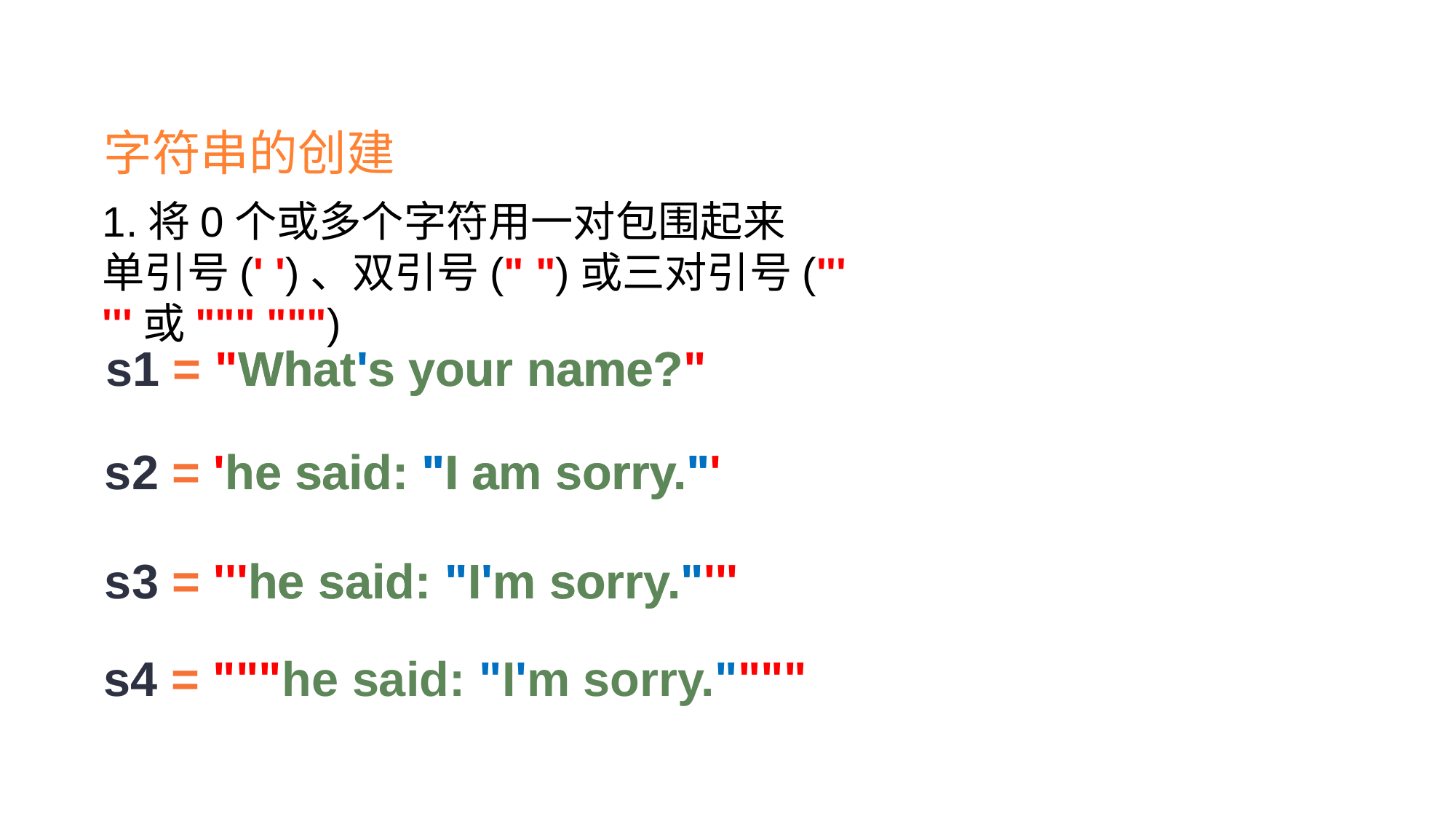

字符串的创建
1.将0个或多个字符用一对包围起来
单引号(' ')、双引号(" ")或三对引号(''' '''或""" """)
s1 = "What's your name?"
What's your name?
he said: "I am sorry."
s2 = 'he said: "I am sorry."'
s3 = '''he said: "I'm sorry."'''
he said: "I'm sorry."
s4 = """he said: "I'm sorry.""""